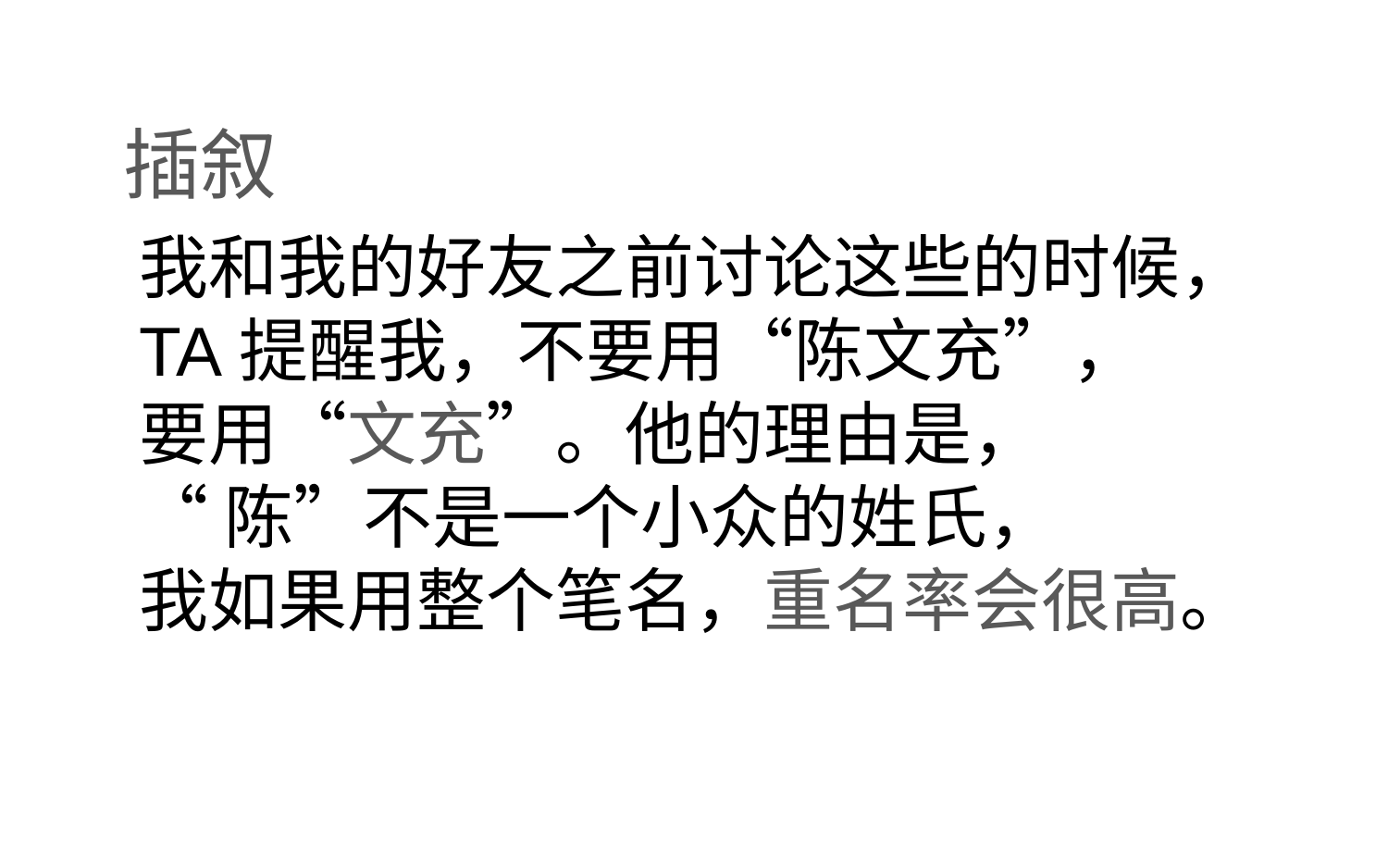

插叙
我和我的好友之前讨论这些的时候，
TA提醒我，不要用“陈文充”，
要用“文充”。他的理由是，
“陈”不是一个小众的姓氏，
我如果用整个笔名，重名率会很高。